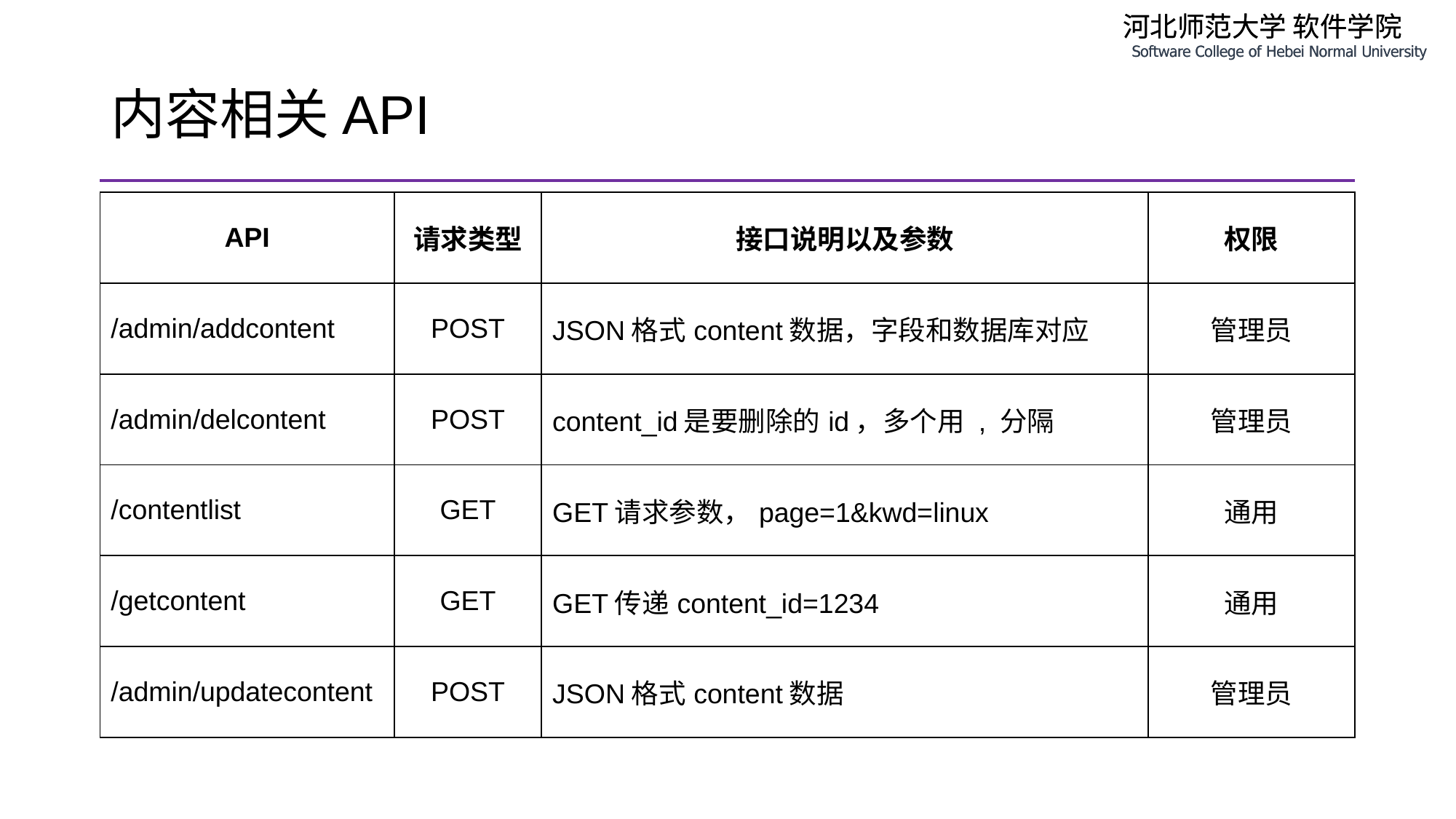

# 内容相关API
| API | 请求类型 | 接口说明以及参数 | 权限 |
| --- | --- | --- | --- |
| /admin/addcontent | POST | JSON格式content数据，字段和数据库对应 | 管理员 |
| /admin/delcontent | POST | content\_id是要删除的id，多个用 , 分隔 | 管理员 |
| /contentlist | GET | GET请求参数，page=1&kwd=linux | 通用 |
| /getcontent | GET | GET传递content\_id=1234 | 通用 |
| /admin/updatecontent | POST | JSON格式content数据 | 管理员 |